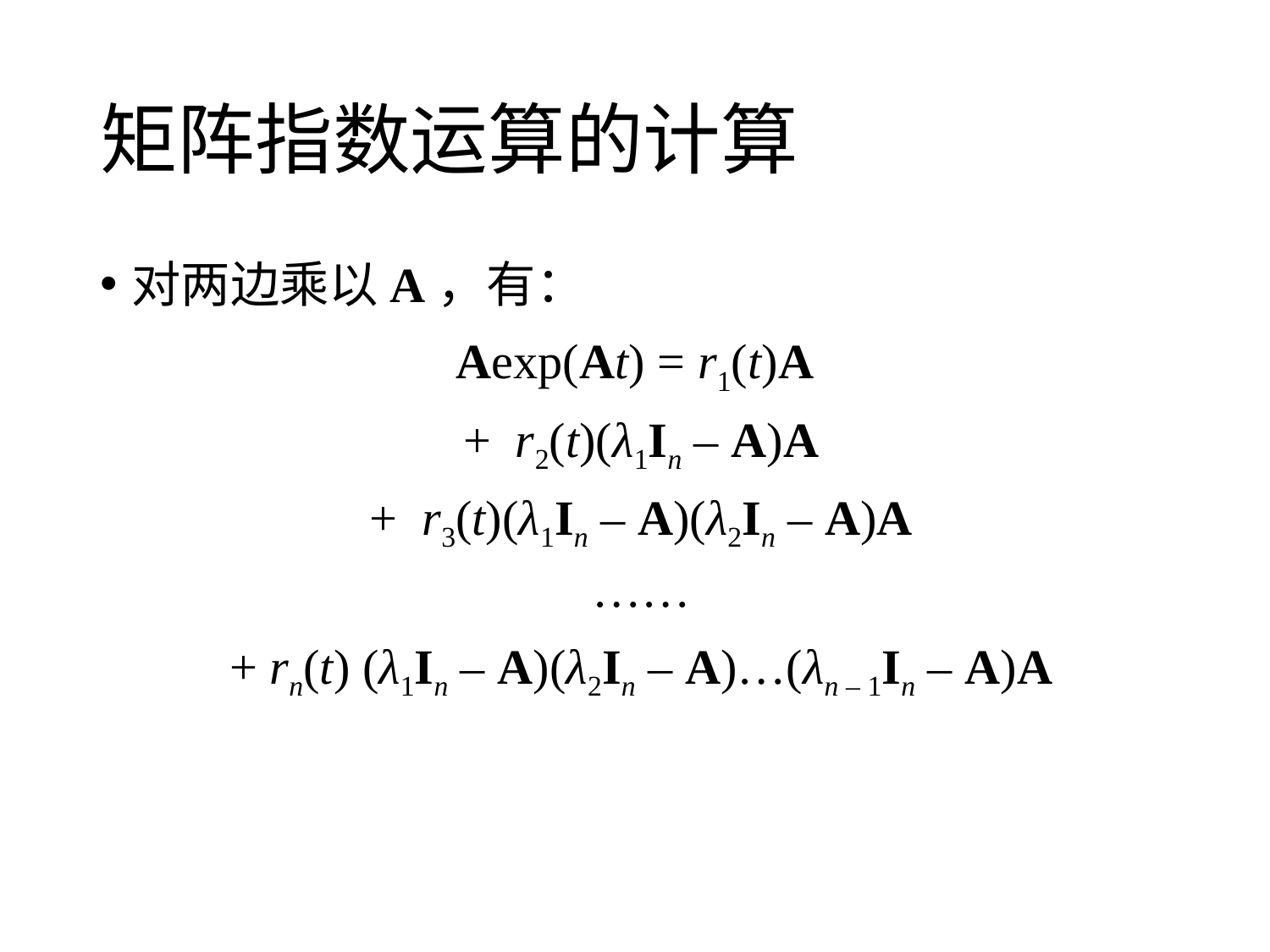

# 矩阵指数运算的计算
对两边乘以A，有：
Aexp(At) = r1(t)A
 +  r2(t)(λ1In – A)A
 +  r3(t)(λ1In – A)(λ2In – A)A
 ……
 + rn(t) (λ1In – A)(λ2In – A)…(λn – 1In – A)A